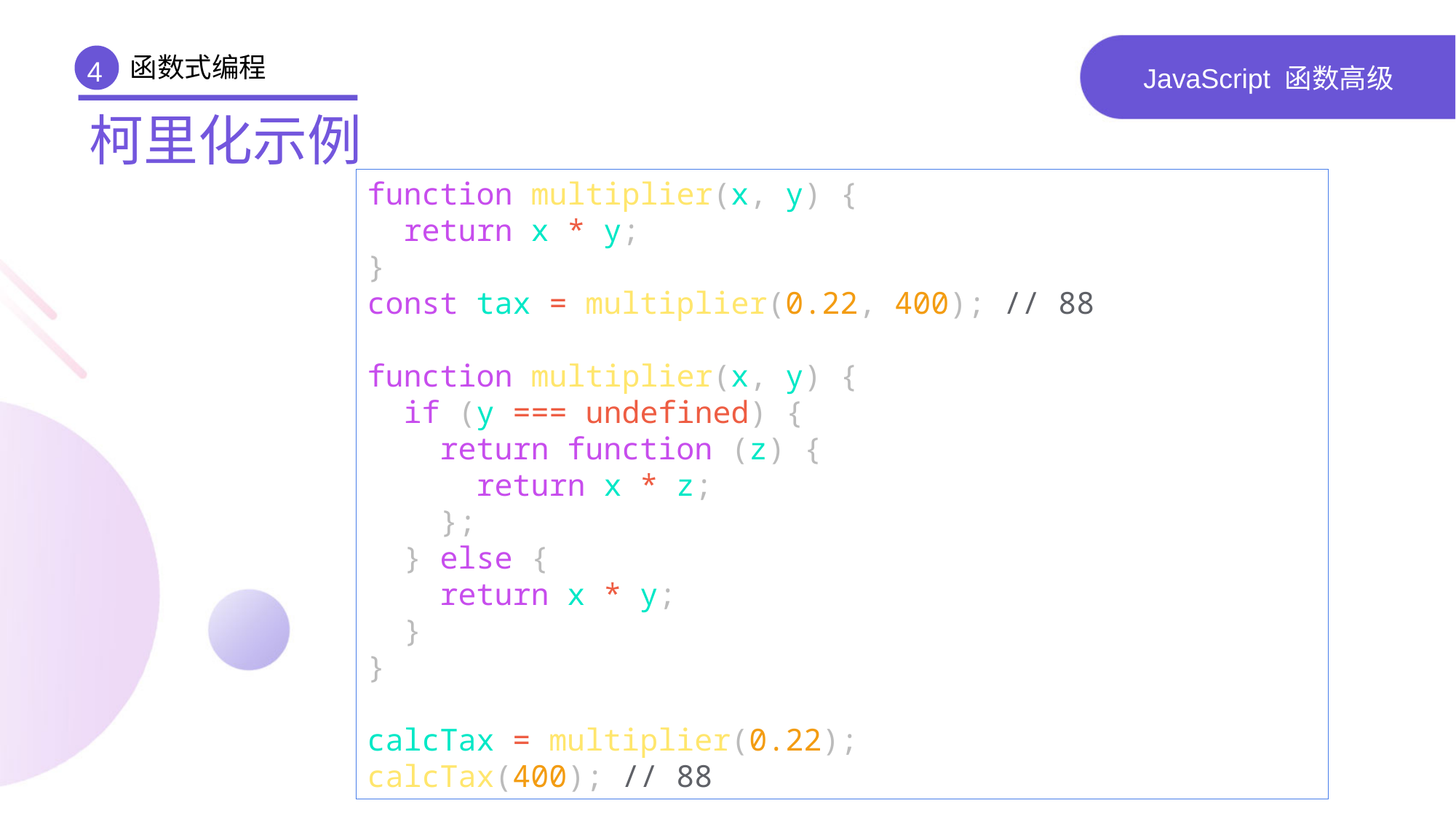

函数式编程
4
# JavaScript 函数高级
柯里化示例
function multiplier(x, y) {
  return x * y;
}
const tax = multiplier(0.22, 400); // 88
function multiplier(x, y) {
  if (y === undefined) {
    return function (z) {
      return x * z;
    };
  } else {
    return x * y;
  }
}
calcTax = multiplier(0.22);
calcTax(400); // 88